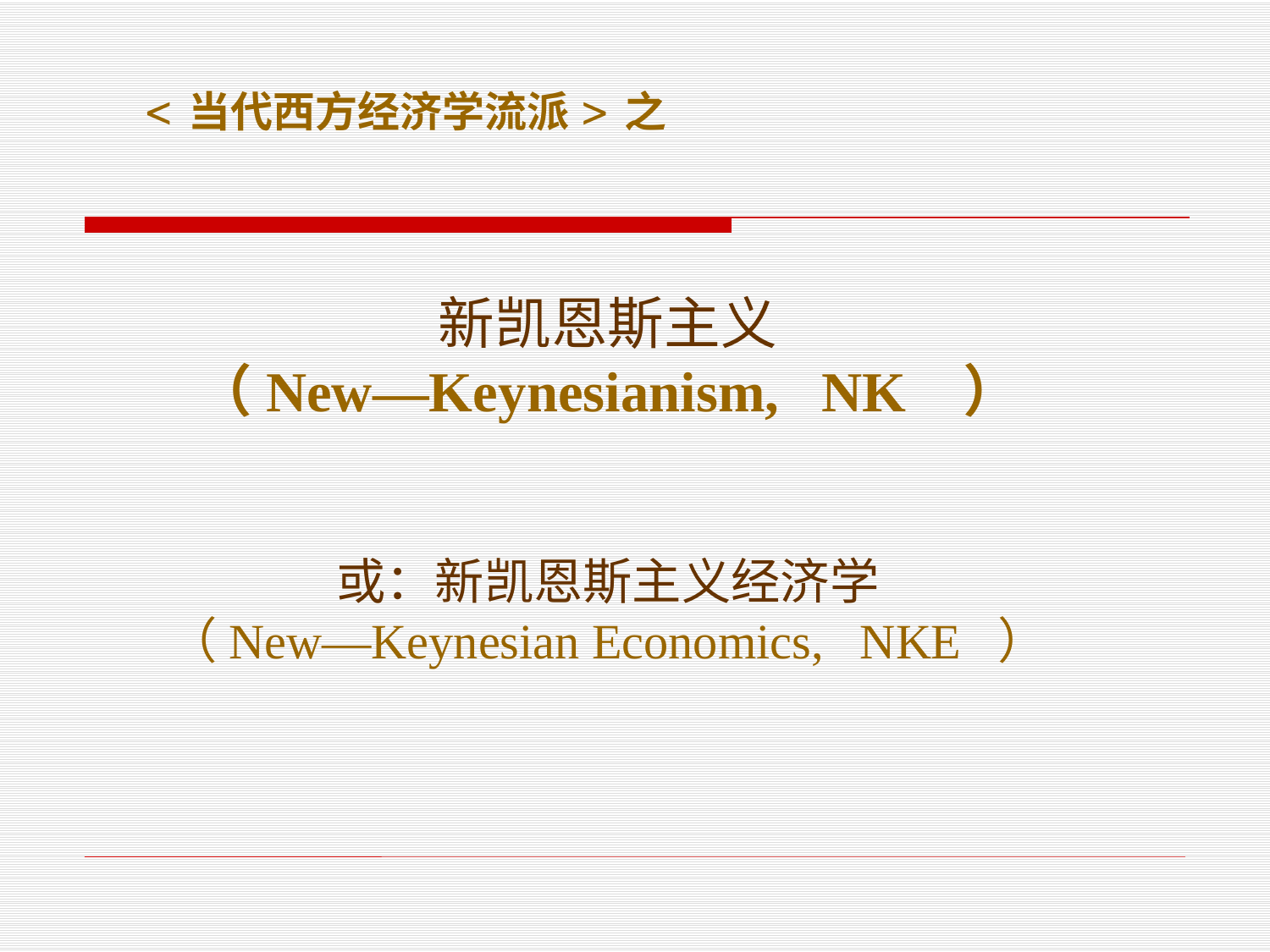

<当代西方经济学流派>之

新凯恩斯主义
（New—Keynesianism,   NK   ）

或：新凯恩斯主义经济学
（New—Keynesian Economics,   NKE  ）